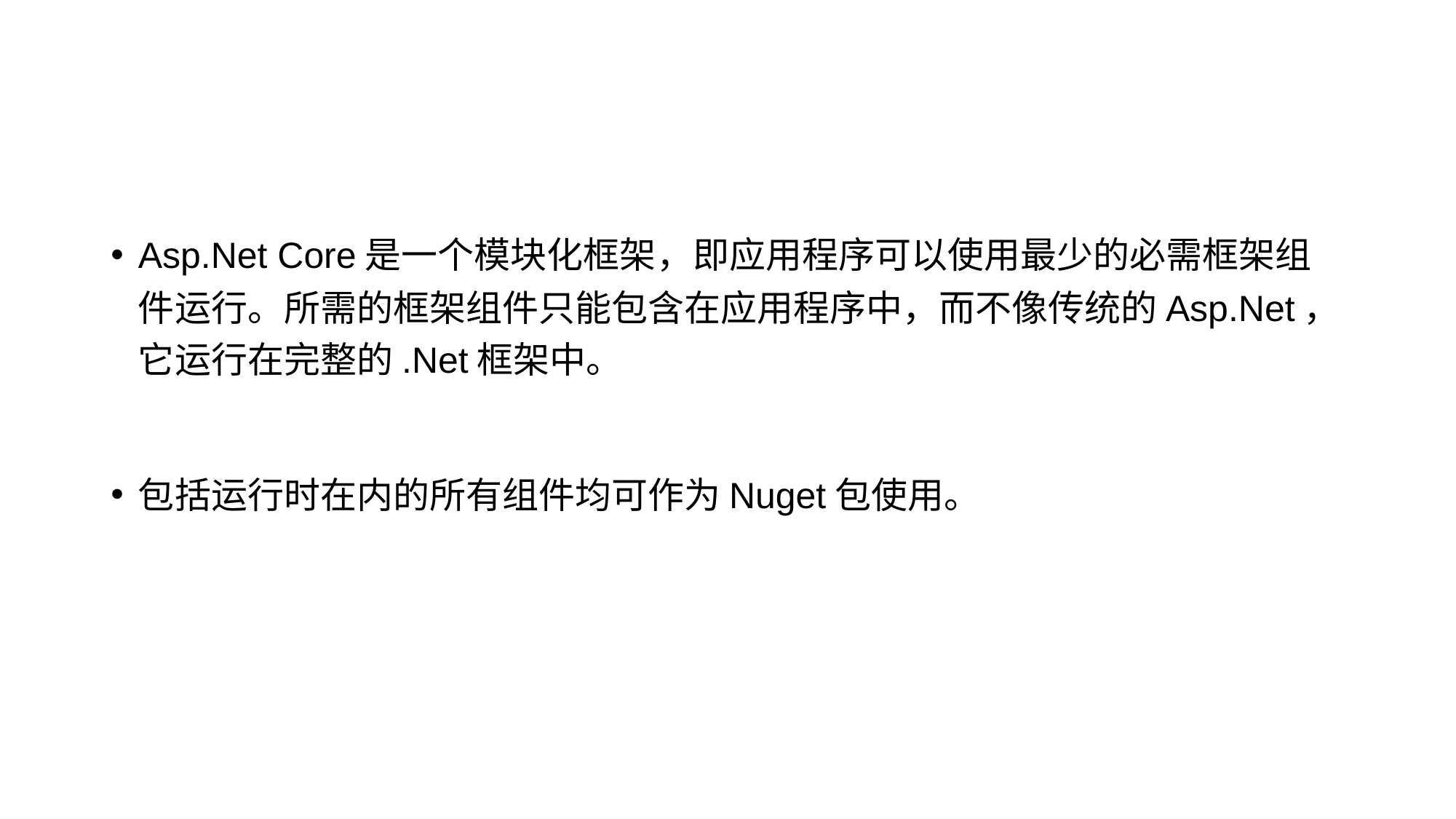

Asp.Net Core是一个模块化框架，即应用程序可以使用最少的必需框架组件运行。所需的框架组件只能包含在应用程序中，而不像传统的Asp.Net，它运行在完整的.Net框架中。

包括运行时在内的所有组件均可作为Nuget包使用。